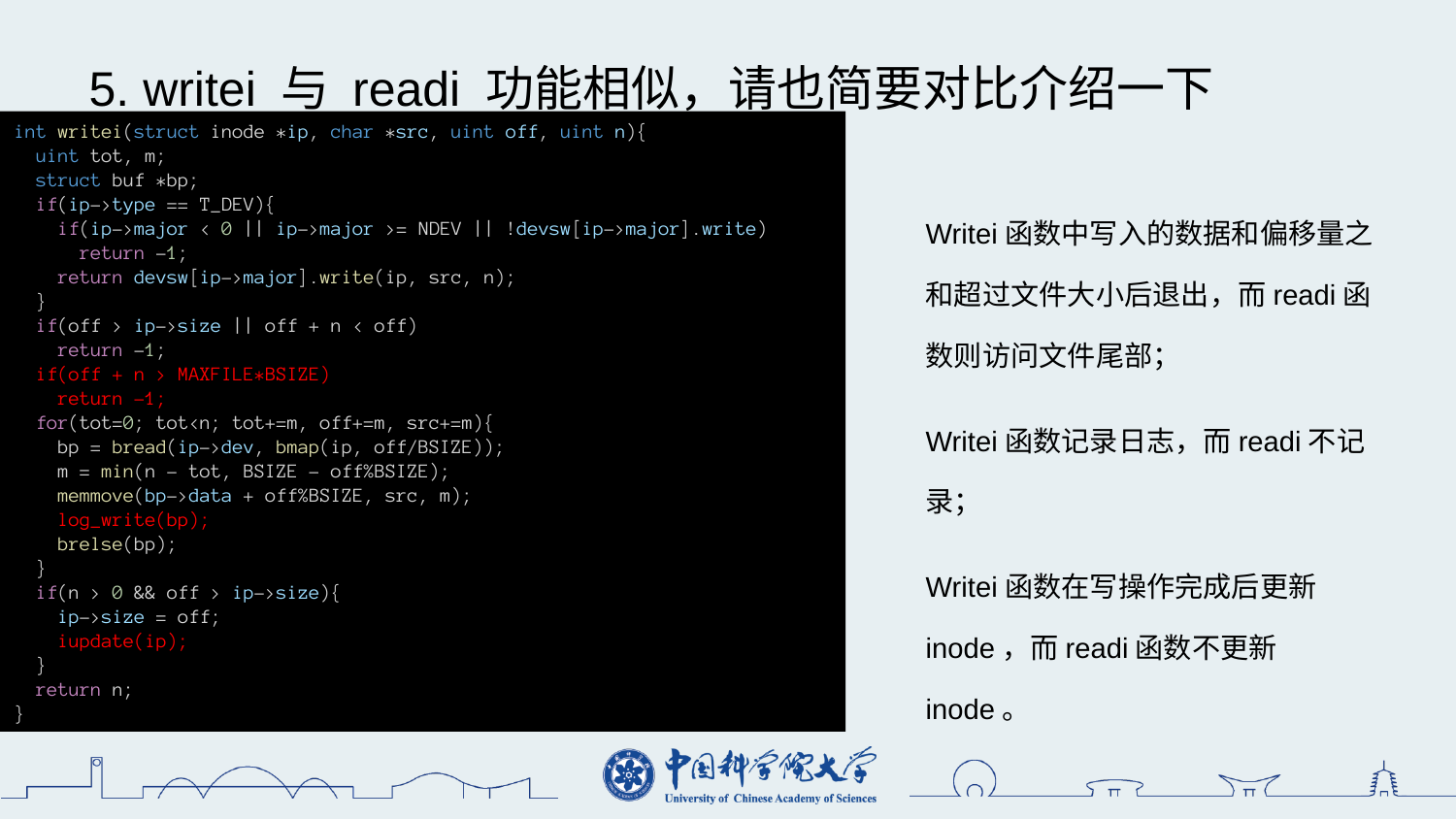

5. writei 与 readi 功能相似，请也简要对比介绍一下
int writei(struct inode *ip, char *src, uint off, uint n){
  uint tot, m;
  struct buf *bp;
  if(ip->type == T_DEV){
    if(ip->major < 0 || ip->major >= NDEV || !devsw[ip->major].write)
      return -1;
    return devsw[ip->major].write(ip, src, n);
  }
  if(off > ip->size || off + n < off)
    return -1;
  if(off + n > MAXFILE*BSIZE)
    return -1;
  for(tot=0; tot<n; tot+=m, off+=m, src+=m){
    bp = bread(ip->dev, bmap(ip, off/BSIZE));
    m = min(n - tot, BSIZE - off%BSIZE);
    memmove(bp->data + off%BSIZE, src, m);
    log_write(bp);
    brelse(bp);
  }
  if(n > 0 && off > ip->size){
    ip->size = off;
    iupdate(ip);
  }
  return n;
}
Writei函数中写入的数据和偏移量之和超过文件大小后退出，而readi函数则访问文件尾部；
Writei函数记录日志，而readi不记录；
Writei函数在写操作完成后更新inode，而readi函数不更新inode。